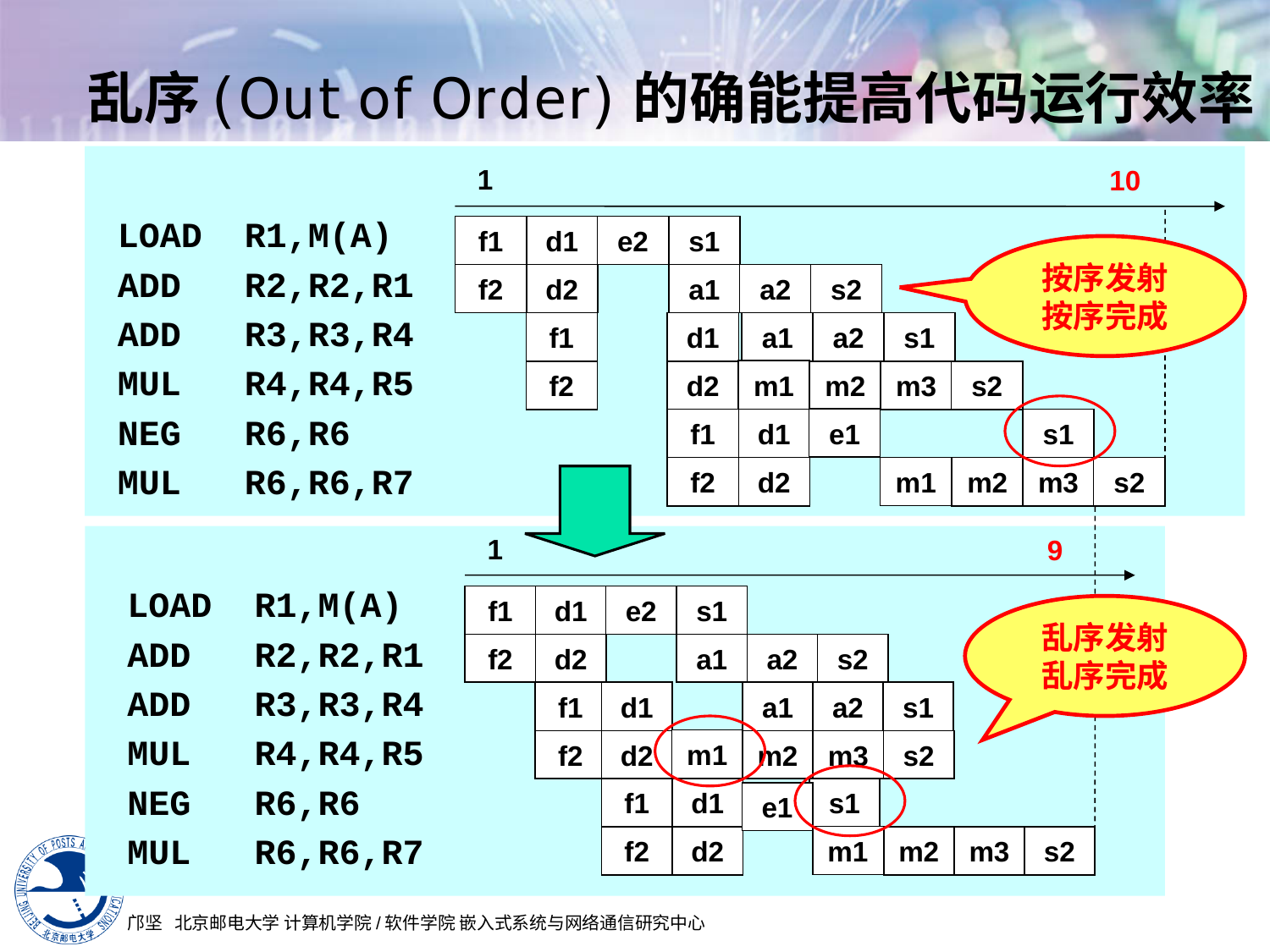

# 乱序(Out of Order)的确能提高代码运行效率

1
10
LOAD  R1,M(A)
ADD   R2,R2,R1
ADD   R3,R3,R4
MUL   R4,R4,R5
NEG   R6,R6
MUL   R6,R6,R7

f1
d1
e2
s1
f2
d2
a1
a2
s2
f1
d1
a1
a2
s1
m1
f2
d2
m2
m3
s2

e1
f1
d1
s1
m1
f2
d2
m2
m3
s2
按序发射
按序完成

1

9

LOAD  R1,M(A)
ADD   R2,R2,R1
ADD   R3,R3,R4
MUL   R4,R4,R5
NEG   R6,R6
MUL   R6,R6,R7
f1
d1
e2
s1
f2
d2
a1
a2
s2
f1
d1
a1
a2
s1
m1
f2
d2
m2
m3
s2
f1
d1
s1
e1
m1
f2
d2
m2
m3
s2

乱序发射
乱序完成